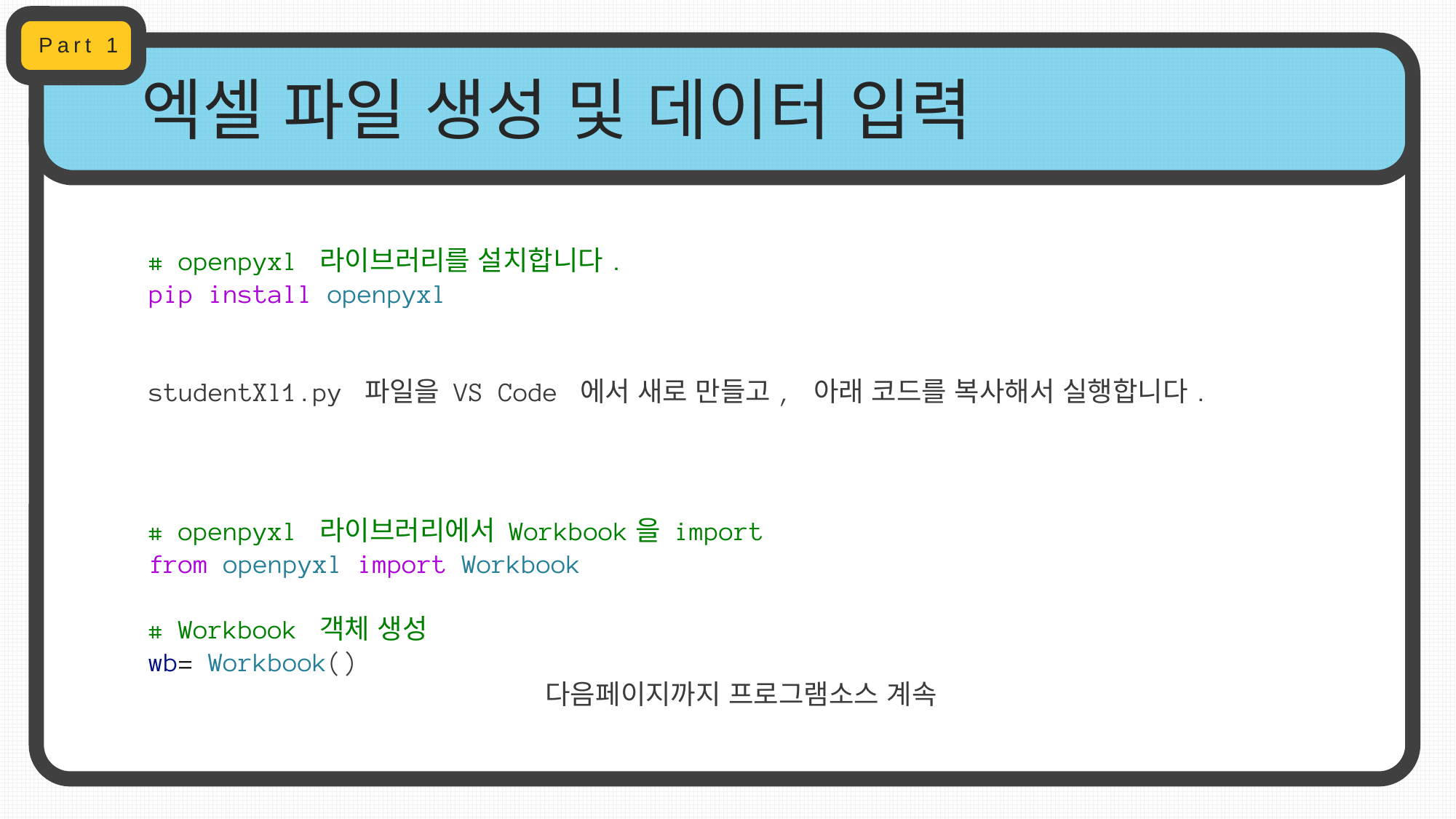

Part 1

엑셀 파일 생성 및 데이터 입력
# openpyxl 라이브러리를 설치합니다.
pip install openpyxl

studentXl1.py 파일을 VS Code 에서 새로 만들고, 아래 코드를 복사해서 실행합니다.
# openpyxl 라이브러리에서 Workbook을 import
from openpyxl import Workbook
# Workbook 객체 생성
wb= Workbook()
                                                   다음페이지까지 프로그램소스 계속